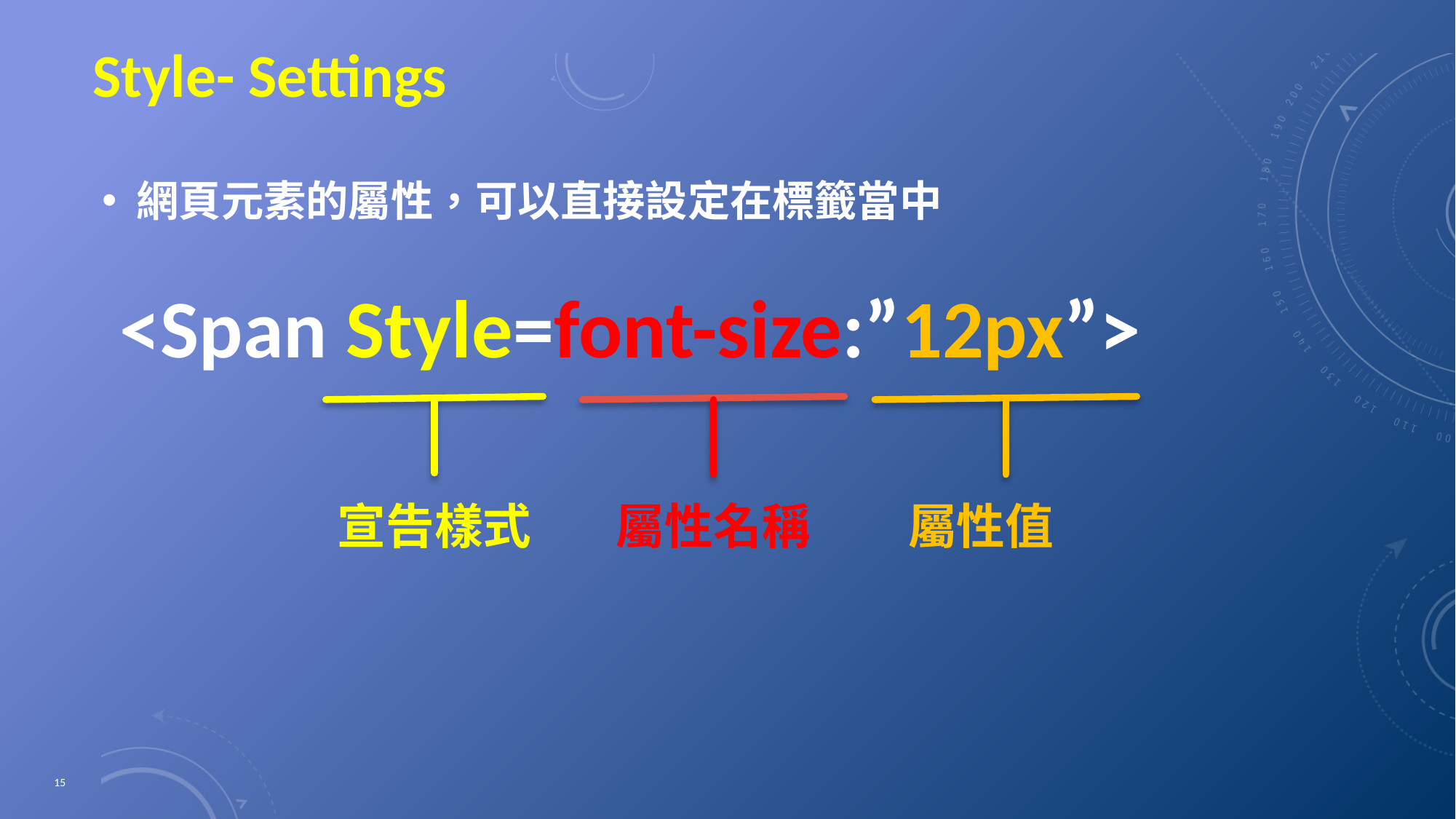

# Style- Settings
網頁元素的屬性，可以直接設定在標籤當中

<Span Style=font-size:”12px”>
宣告樣式
屬性值
屬性名稱
15